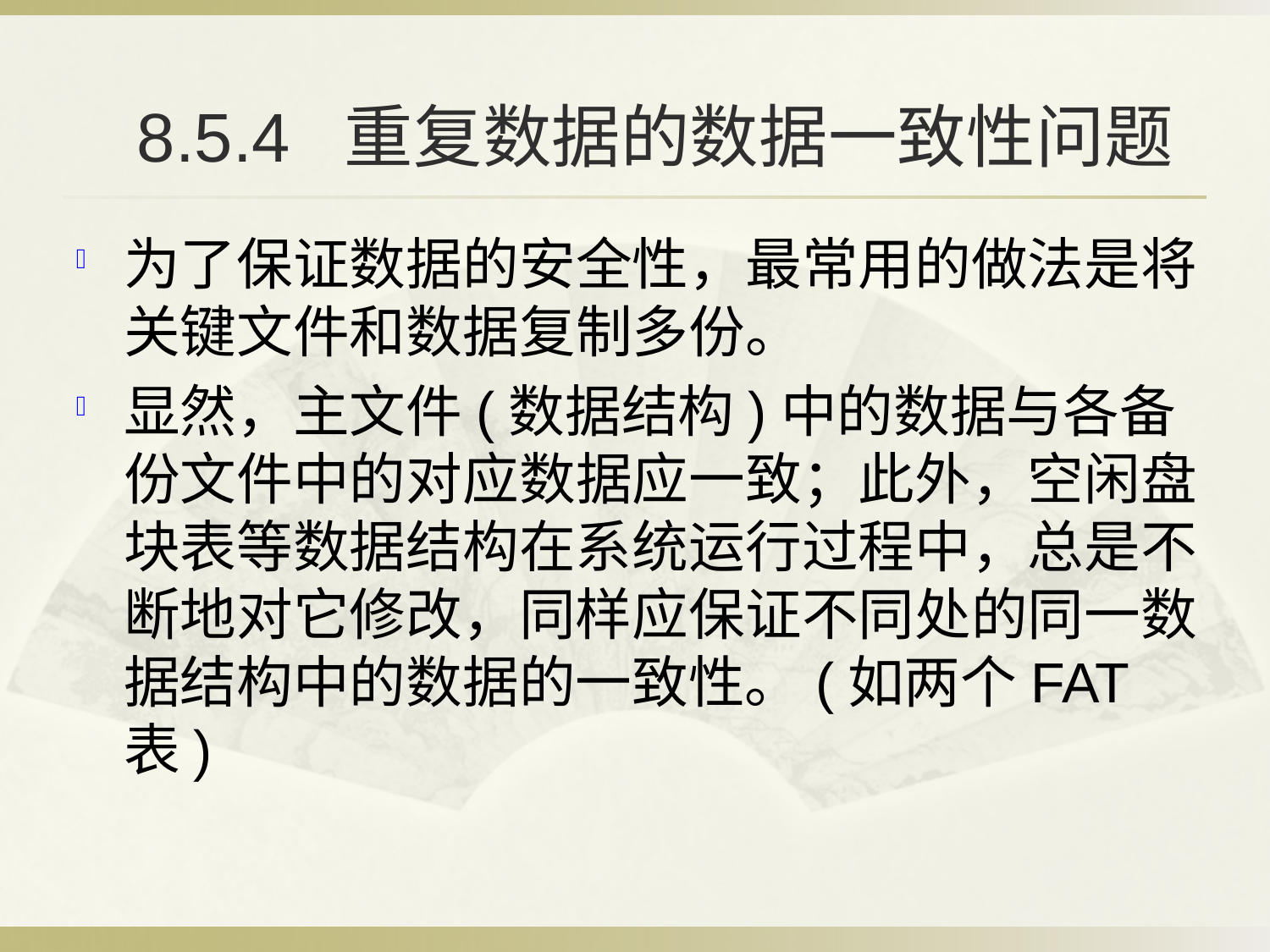

# 8.5.4  重复数据的数据一致性问题
为了保证数据的安全性，最常用的做法是将关键文件和数据复制多份。
显然，主文件(数据结构)中的数据与各备份文件中的对应数据应一致；此外，空闲盘块表等数据结构在系统运行过程中，总是不断地对它修改，同样应保证不同处的同一数据结构中的数据的一致性。(如两个FAT表)